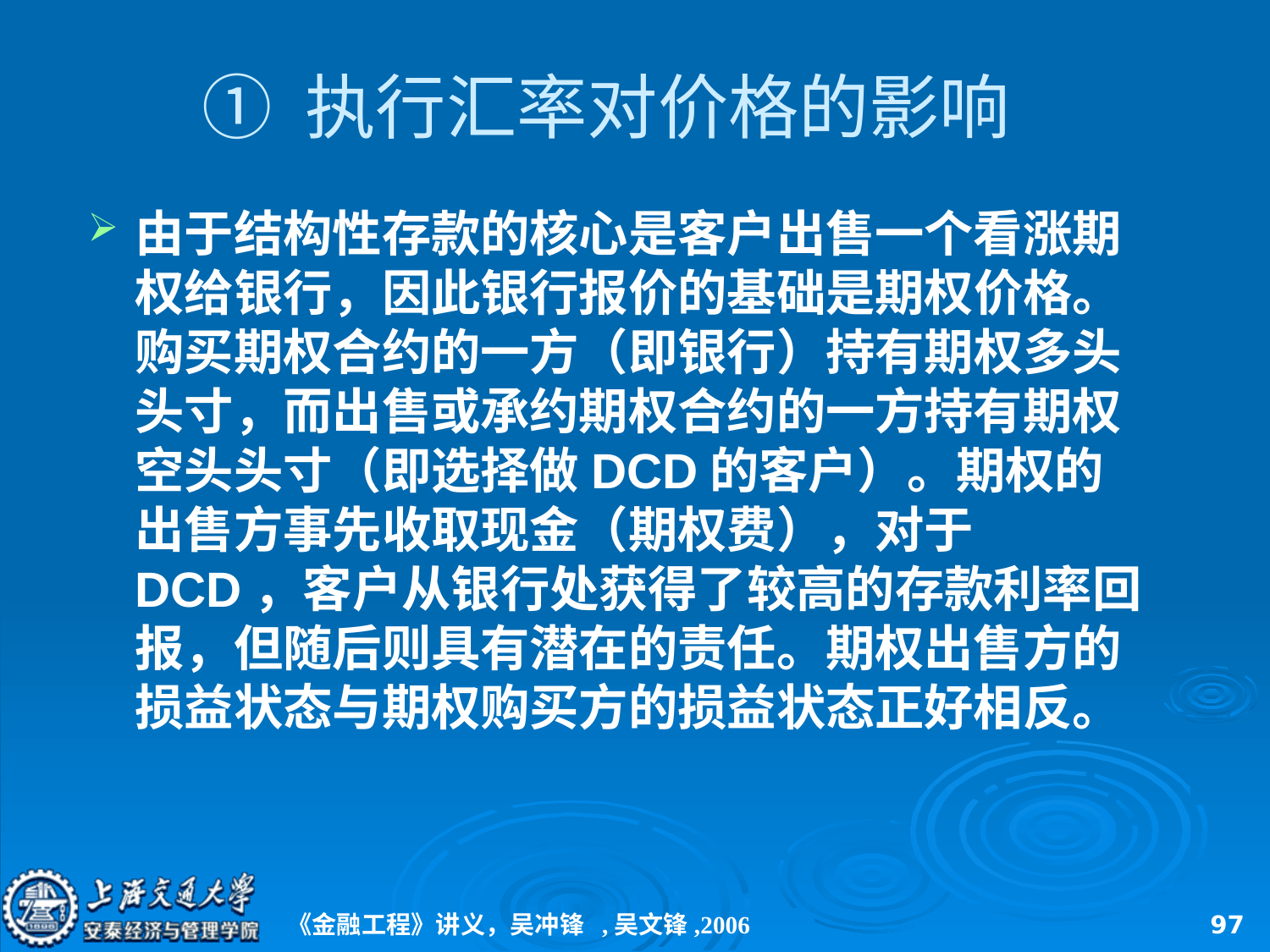

# ① 执行汇率对价格的影响
由于结构性存款的核心是客户出售一个看涨期权给银行，因此银行报价的基础是期权价格。购买期权合约的一方（即银行）持有期权多头头寸，而出售或承约期权合约的一方持有期权空头头寸（即选择做DCD的客户）。期权的出售方事先收取现金（期权费），对于DCD，客户从银行处获得了较高的存款利率回报，但随后则具有潜在的责任。期权出售方的损益状态与期权购买方的损益状态正好相反。